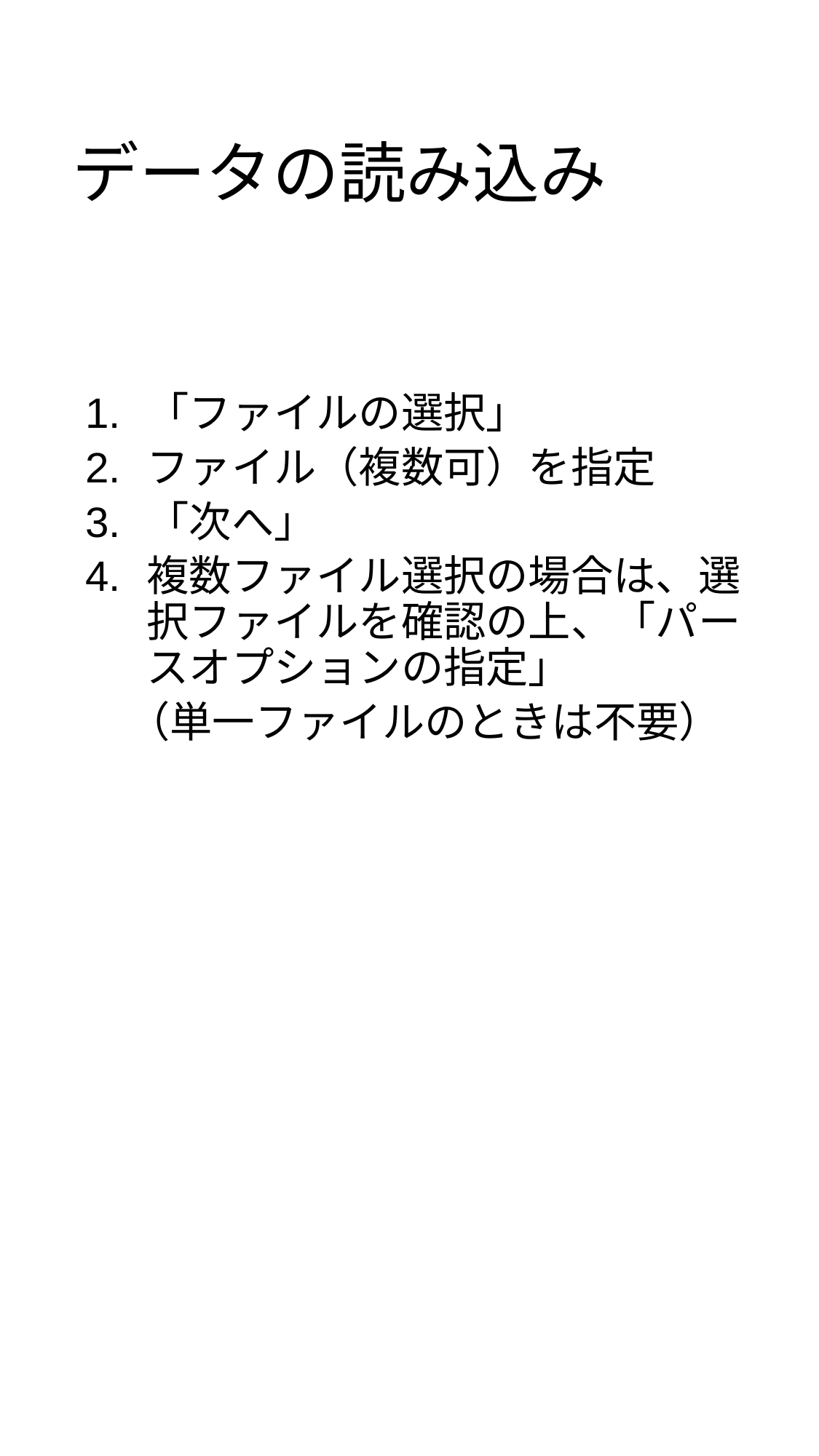

# データの読み込み
「ファイルの選択」
ファイル（複数可）を指定
「次へ」
複数ファイル選択の場合は、選択ファイルを確認の上、「パースオプションの指定」
　（単一ファイルのときは不要）